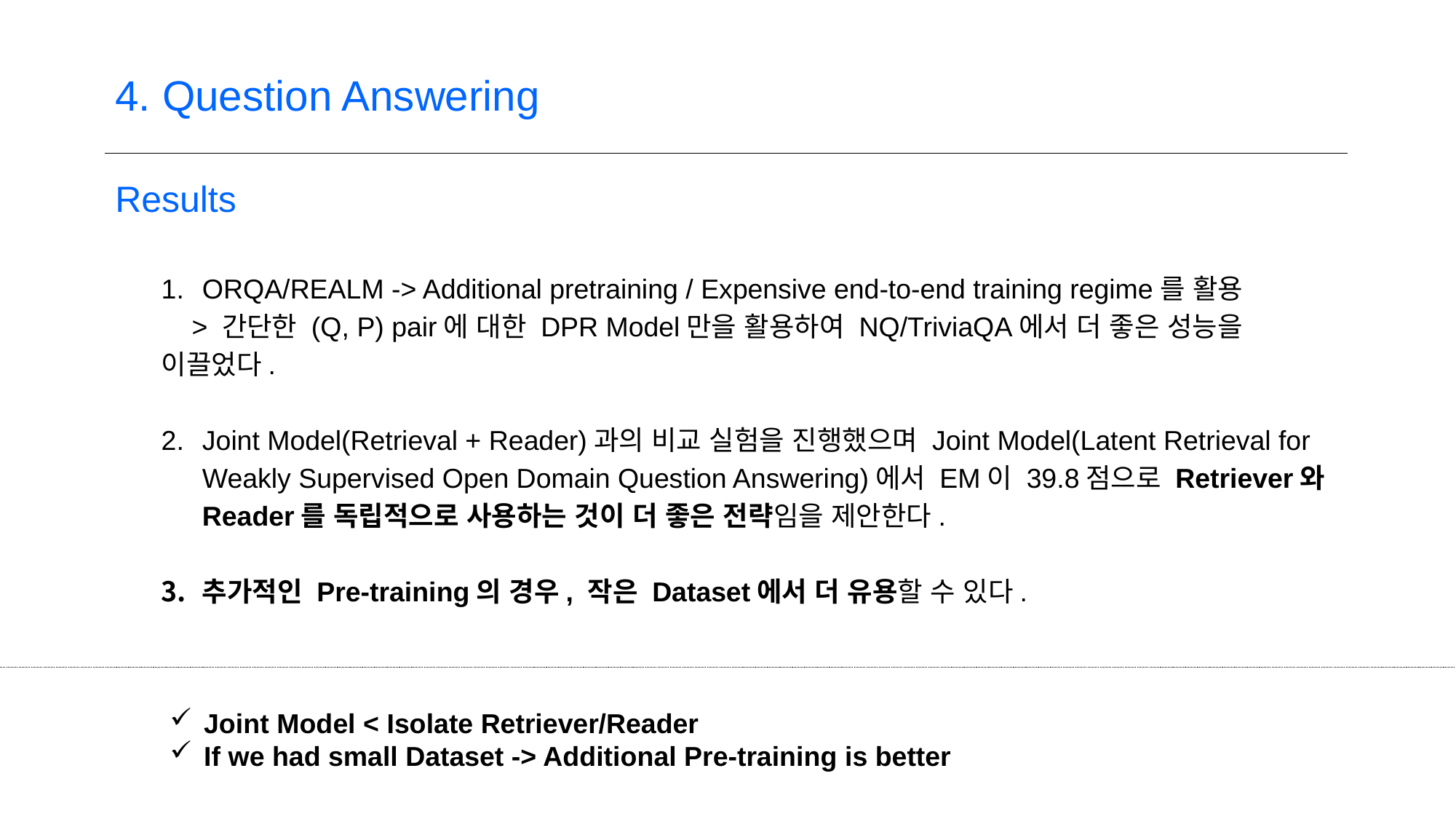

4. Question Answering
Results
ORQA/REALM -> Additional pretraining / Expensive end-to-end training regime를 활용
    > 간단한 (Q, P) pair에 대한 DPR Model만을 활용하여 NQ/TriviaQA에서 더 좋은 성능을 이끌었다.

Joint Model(Retrieval + Reader)과의 비교 실험을 진행했으며 Joint Model(Latent Retrieval for Weakly Supervised Open Domain Question Answering)에서 EM이 39.8점으로 Retriever와 Reader를 독립적으로 사용하는 것이 더 좋은 전략임을 제안한다.

추가적인 Pre-training의 경우, 작은 Dataset에서 더 유용할 수 있다.
Joint Model < Isolate Retriever/Reader
If we had small Dataset -> Additional Pre-training is better